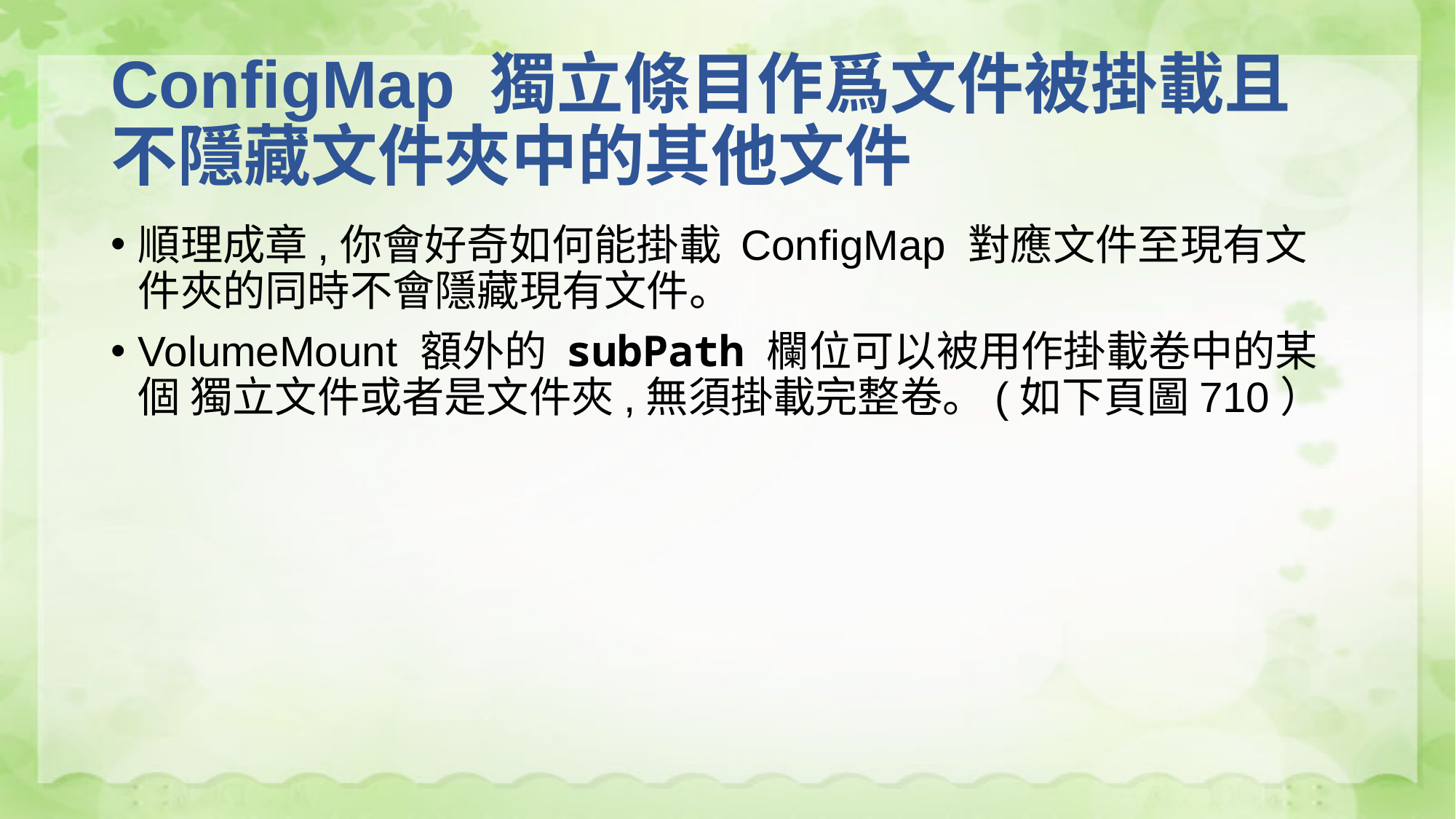

# ConfigMap 獨立條目作爲文件被掛載且不隱藏文件夾中的其他文件
順理成章,你會好奇如何能掛載 ConfigMap 對應文件至現有文件夾的同時不會隱藏現有文件。
VolumeMount 額外的 subPath 欄位可以被用作掛載卷中的某個 獨立文件或者是文件夾,無須掛載完整卷。(如下頁圖710）